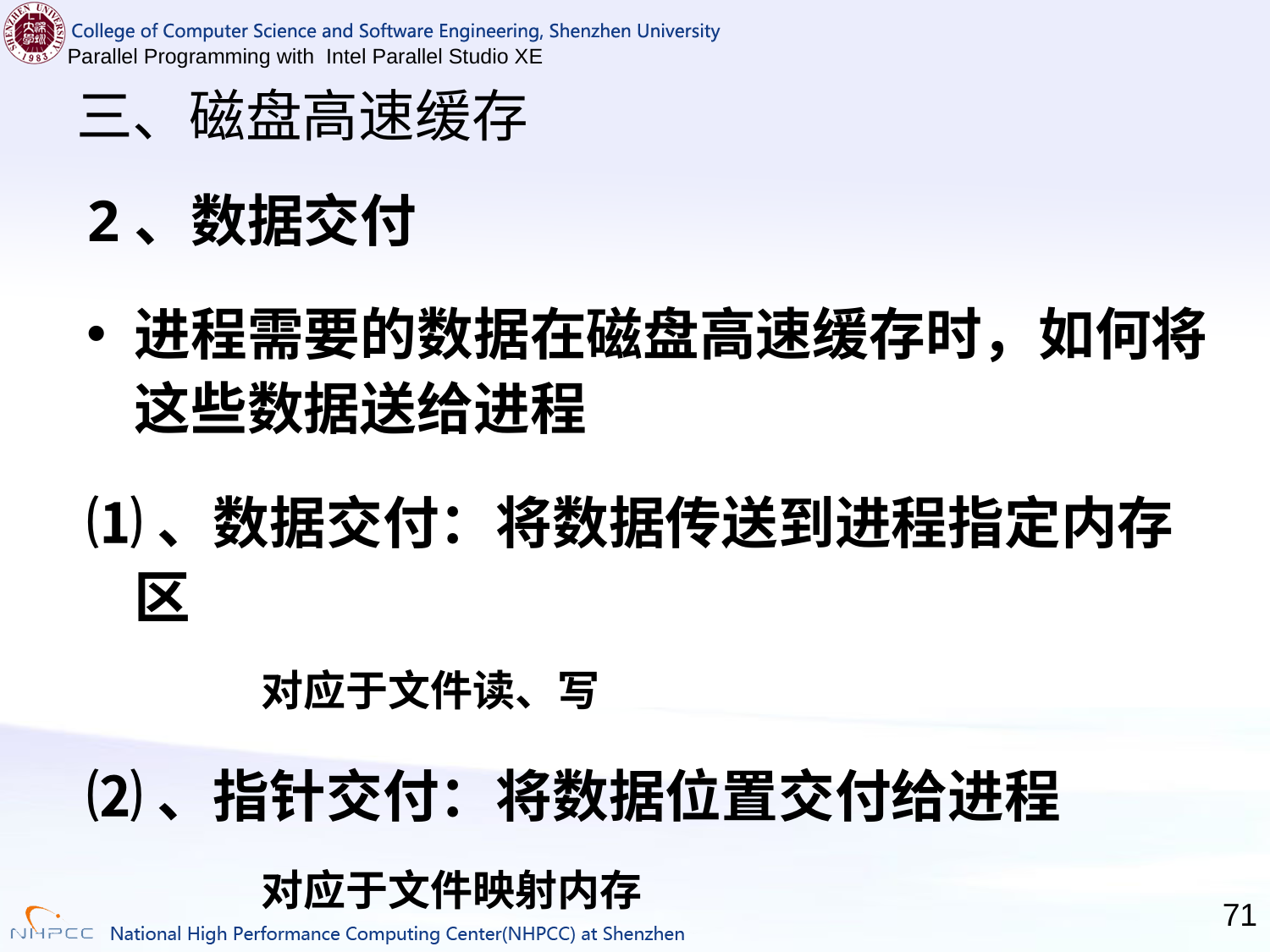

# 三、磁盘高速缓存
2、数据交付
进程需要的数据在磁盘高速缓存时，如何将这些数据送给进程
⑴、数据交付：将数据传送到进程指定内存区
		对应于文件读、写
⑵、指针交付：将数据位置交付给进程
		对应于文件映射内存
71